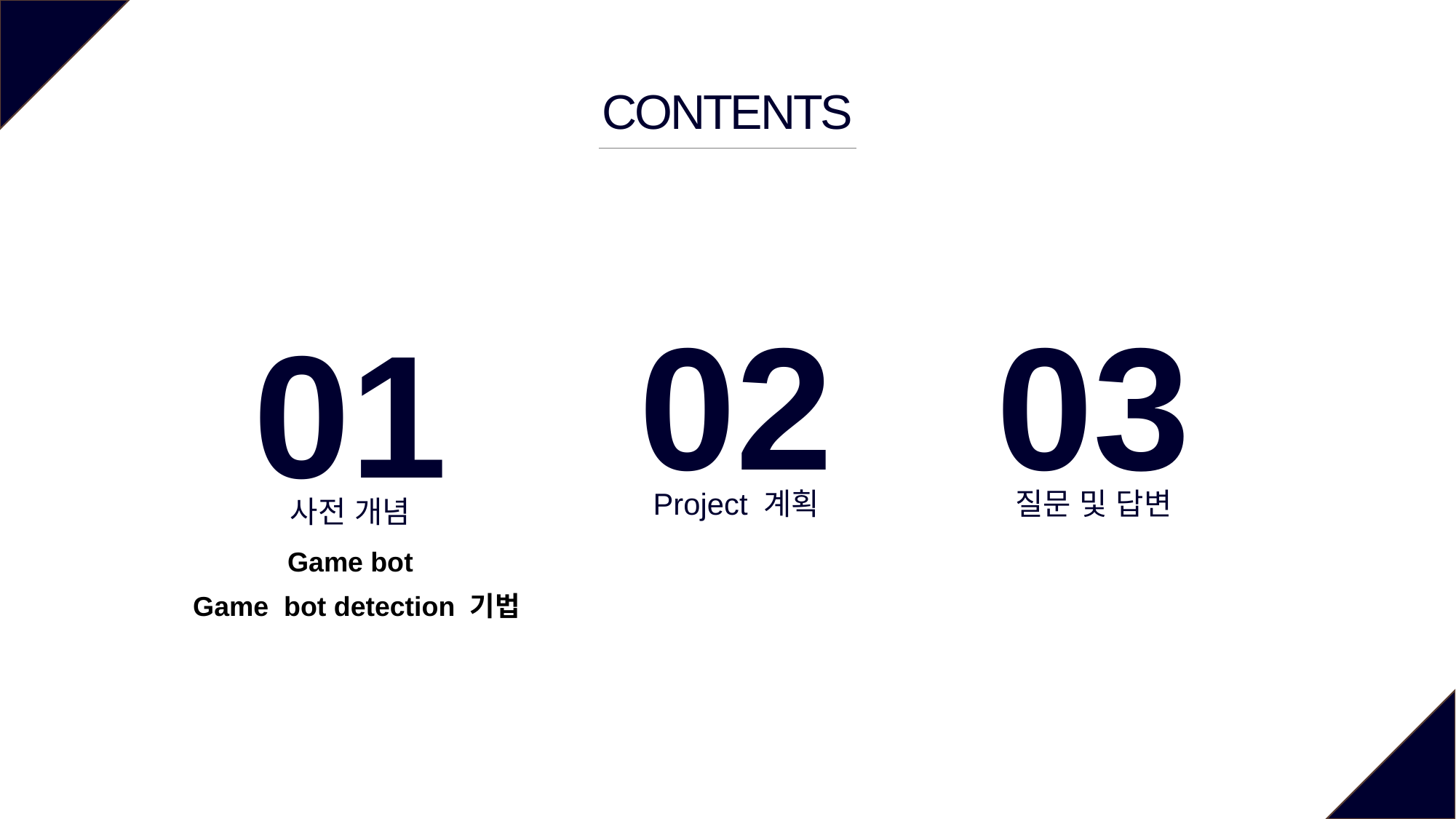

CONTENTS
02
03
01
Project 계획
질문 및 답변
사전 개념
Game bot
Game  bot detection 기법